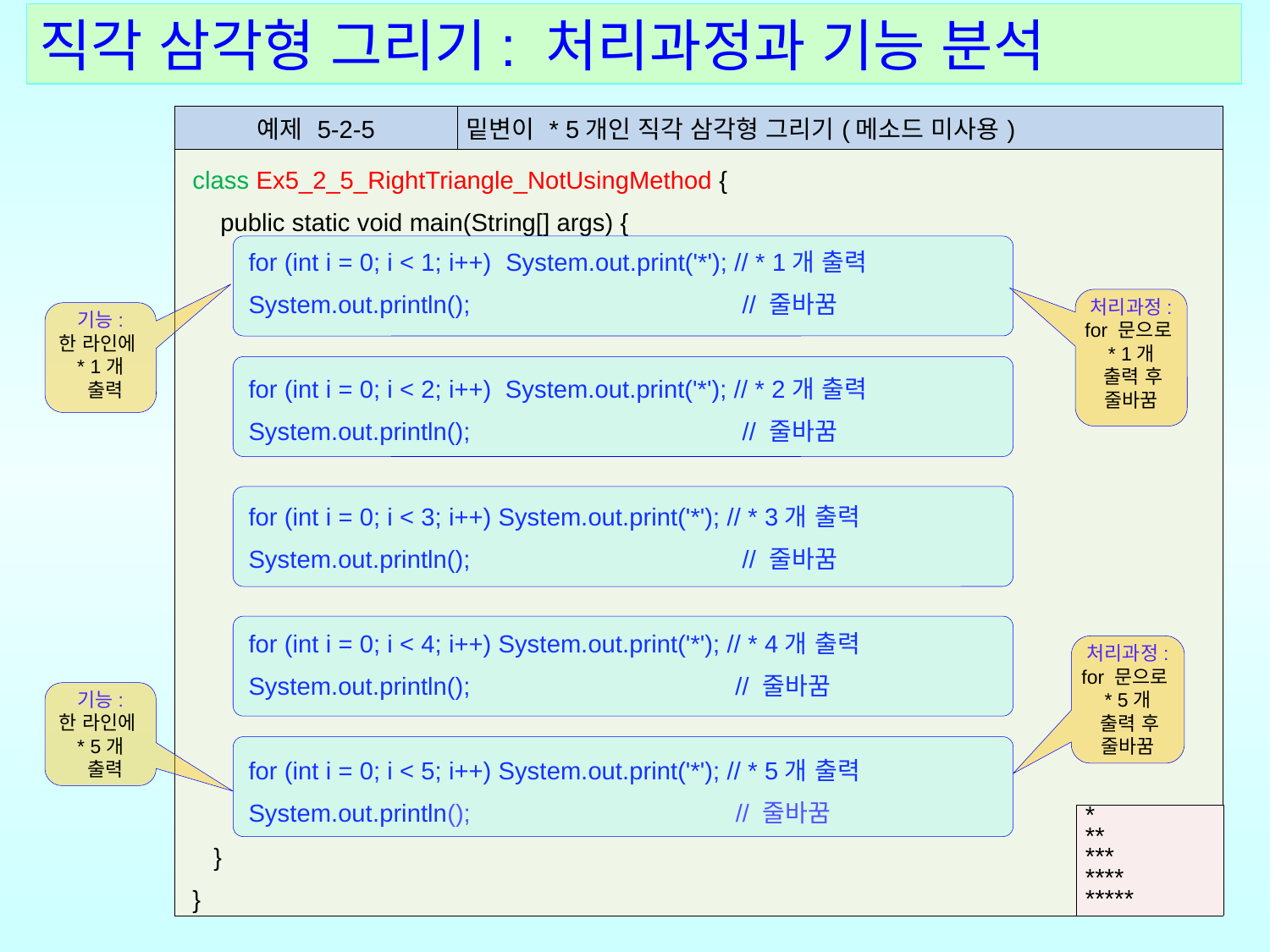

직각 삼각형 그리기: 처리과정과 기능 분석
| 예제 5-2-5 | 밑변이 \* 5개인 직각 삼각형 그리기(메소드 미사용) |
| --- | --- |
| class Ex5\_2\_5\_RightTriangle\_NotUsingMethod { public static void main(String[] args) { for (int i = 0; i < 1; i++) System.out.print('\*'); // \* 1개 출력 System.out.println(); // 줄바꿈 for (int i = 0; i < 2; i++) System.out.print('\*'); // \* 2개 출력 System.out.println(); // 줄바꿈 for (int i = 0; i < 3; i++) System.out.print('\*'); // \* 3개 출력 System.out.println(); // 줄바꿈 for (int i = 0; i < 4; i++) System.out.print('\*'); // \* 4개 출력 System.out.println(); // 줄바꿈 for (int i = 0; i < 5; i++) System.out.print('\*'); // \* 5개 출력 System.out.println(); // 줄바꿈 } } |  |

처리과정:
for 문으로
* 1개
 출력 후
줄바꿈
기능:
한 라인에
* 1개
 출력

처리과정:
for 문으로
* 5개
 출력 후
줄바꿈
기능:
한 라인에
* 5개
 출력

| \* \*\* \*\*\* \*\*\*\* \*\*\*\*\* |
| --- |